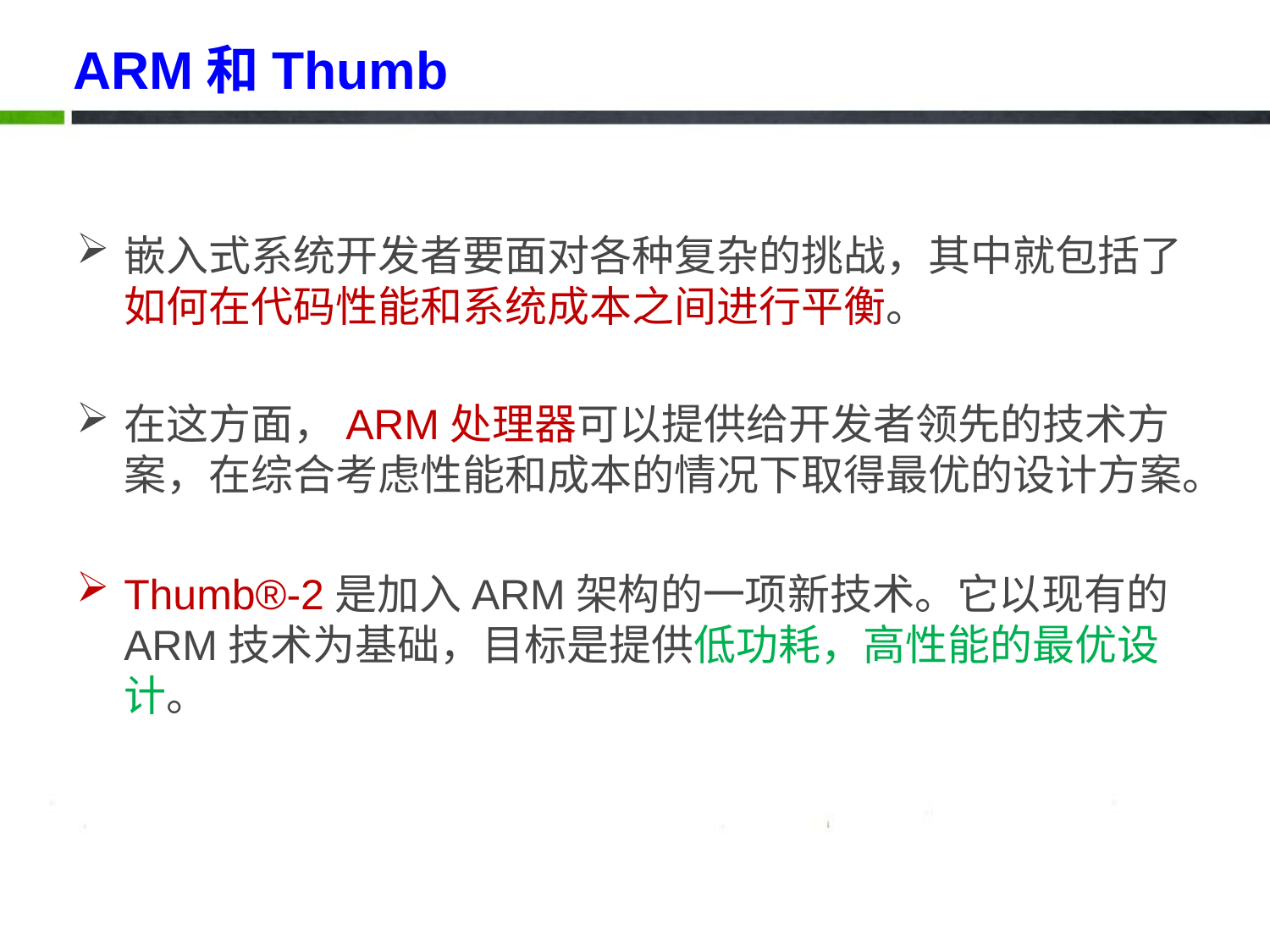

# ARM和Thumb
嵌入式系统开发者要面对各种复杂的挑战，其中就包括了如何在代码性能和系统成本之间进行平衡。

在这方面，ARM处理器可以提供给开发者领先的技术方案，在综合考虑性能和成本的情况下取得最优的设计方案。

Thumb®-2是加入ARM架构的一项新技术。它以现有的ARM技术为基础，目标是提供低功耗，高性能的最优设计。

16